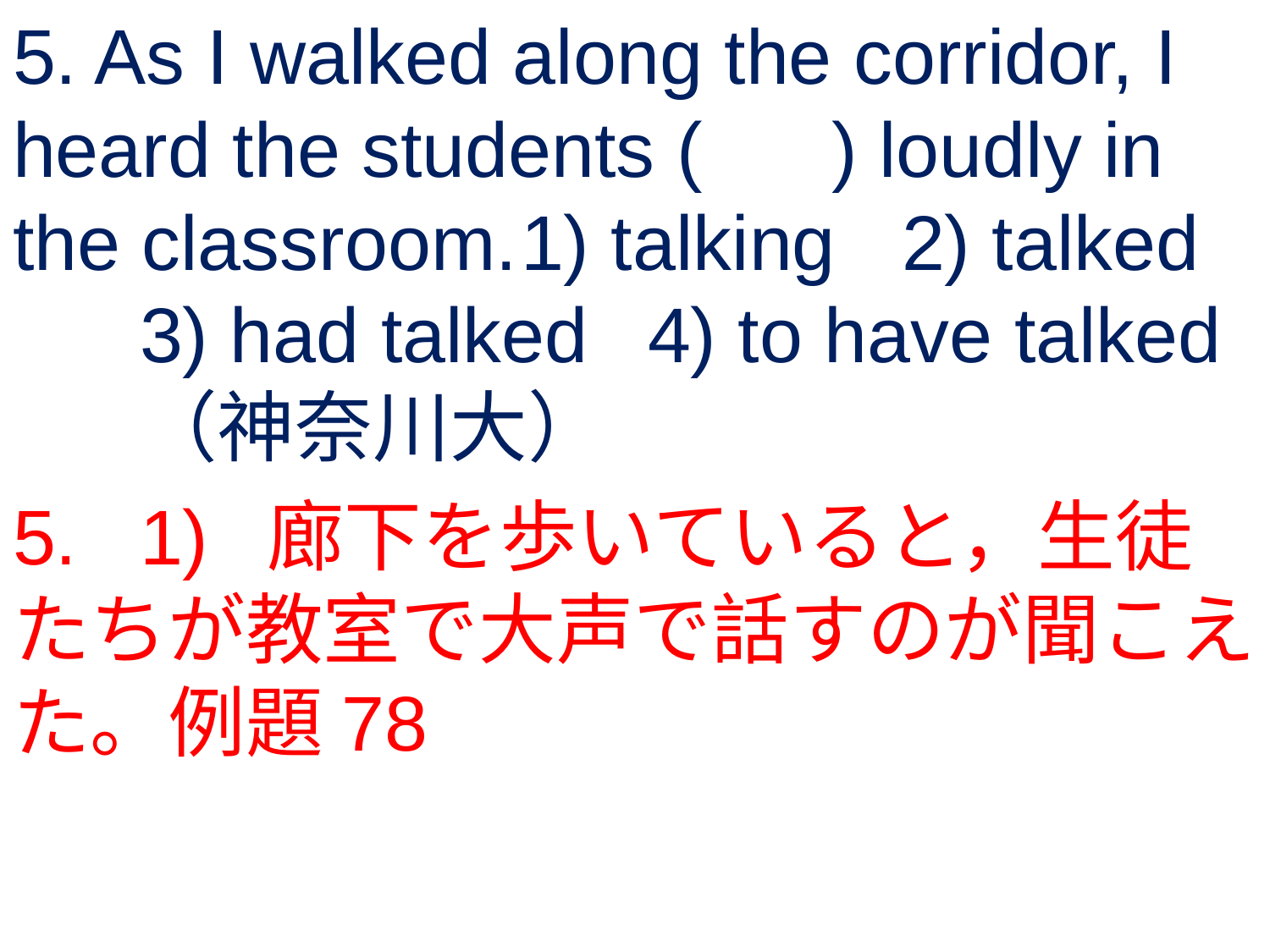

# 5. As I walked along the corridor, I heard the students (      ) loudly in the classroom.	1) talking	2) talked	3) had talked	4) to have talked	（神奈川大）
5.	1) 	廊下を歩いていると，生徒たちが教室で大声で話すのが聞こえた。例題78